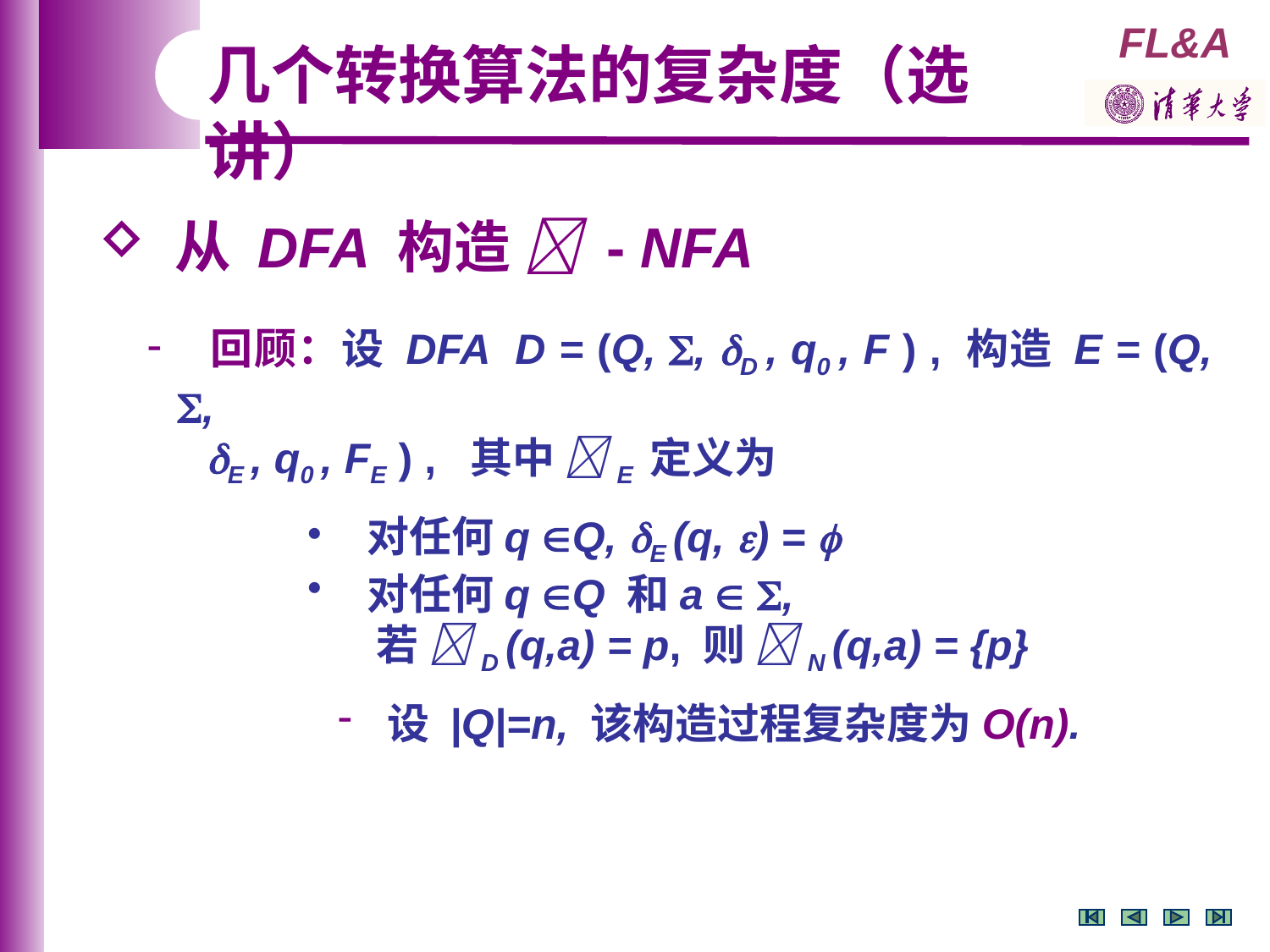

几个转换算法的复杂度（选讲）
 从 DFA 构造 ε - NFA
  回顾：设 DFA  D = (Q, Σ, δD , q0 , F ) , 构造 E = (Q, Σ,
     δE , q0 , FE ) ,  其中 δE 定义为

  对任何q ∈Q, δE (q, ε) = φ
  对任何q ∈Q 和a ∈ Σ,
   若 δD (q,a) = p, 则 δN (q,a) = {p}

 设 |Q|=n, 该构造过程复杂度为O(n).